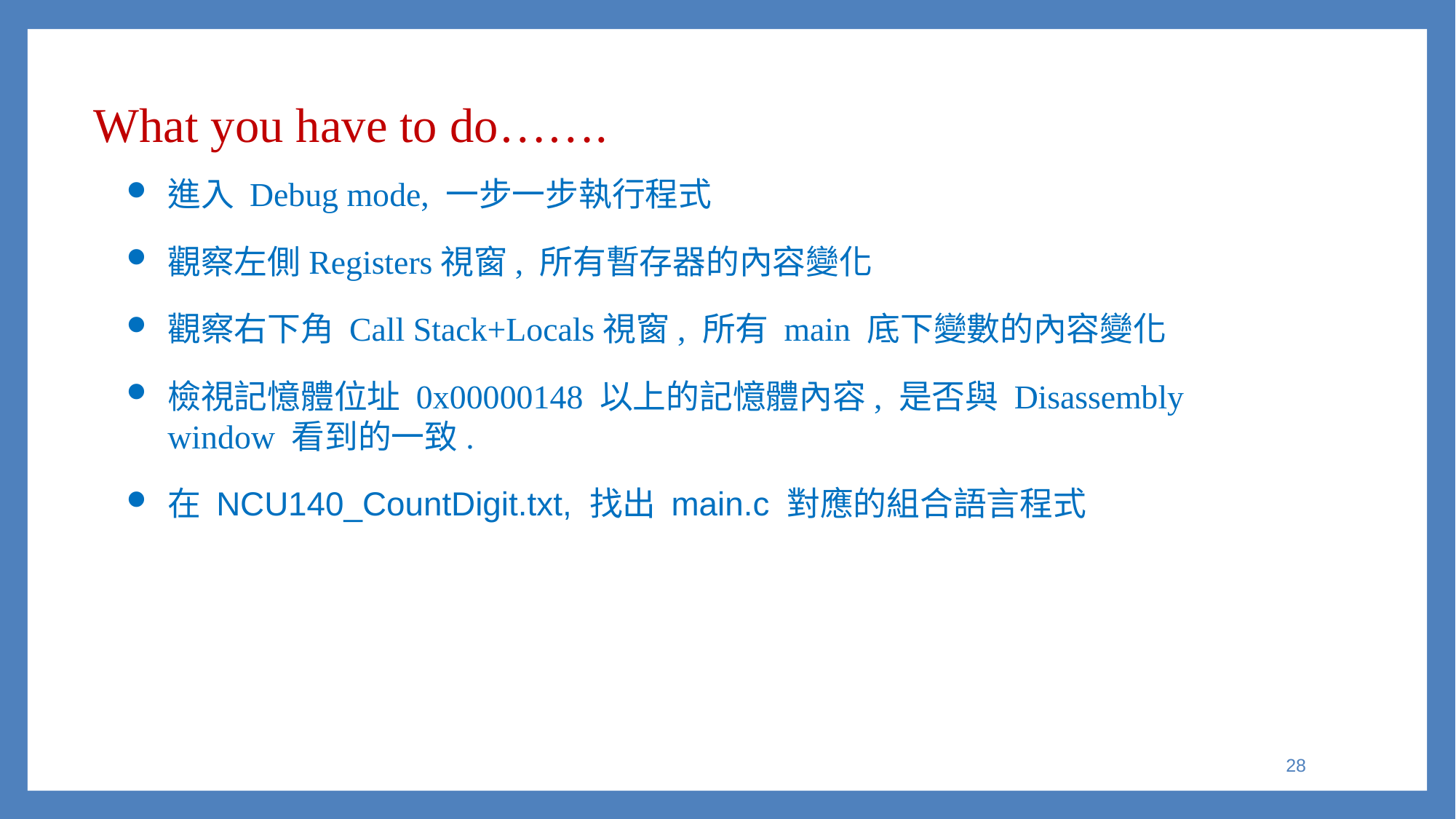

What you have to do…….
進入 Debug mode, 一步一步執行程式
觀察左側Registers視窗, 所有暫存器的內容變化
觀察右下角 Call Stack+Locals視窗, 所有 main 底下變數的內容變化
檢視記憶體位址 0x00000148 以上的記憶體內容, 是否與 Disassembly window 看到的一致.
在 NCU140_CountDigit.txt, 找出 main.c 對應的組合語言程式
28